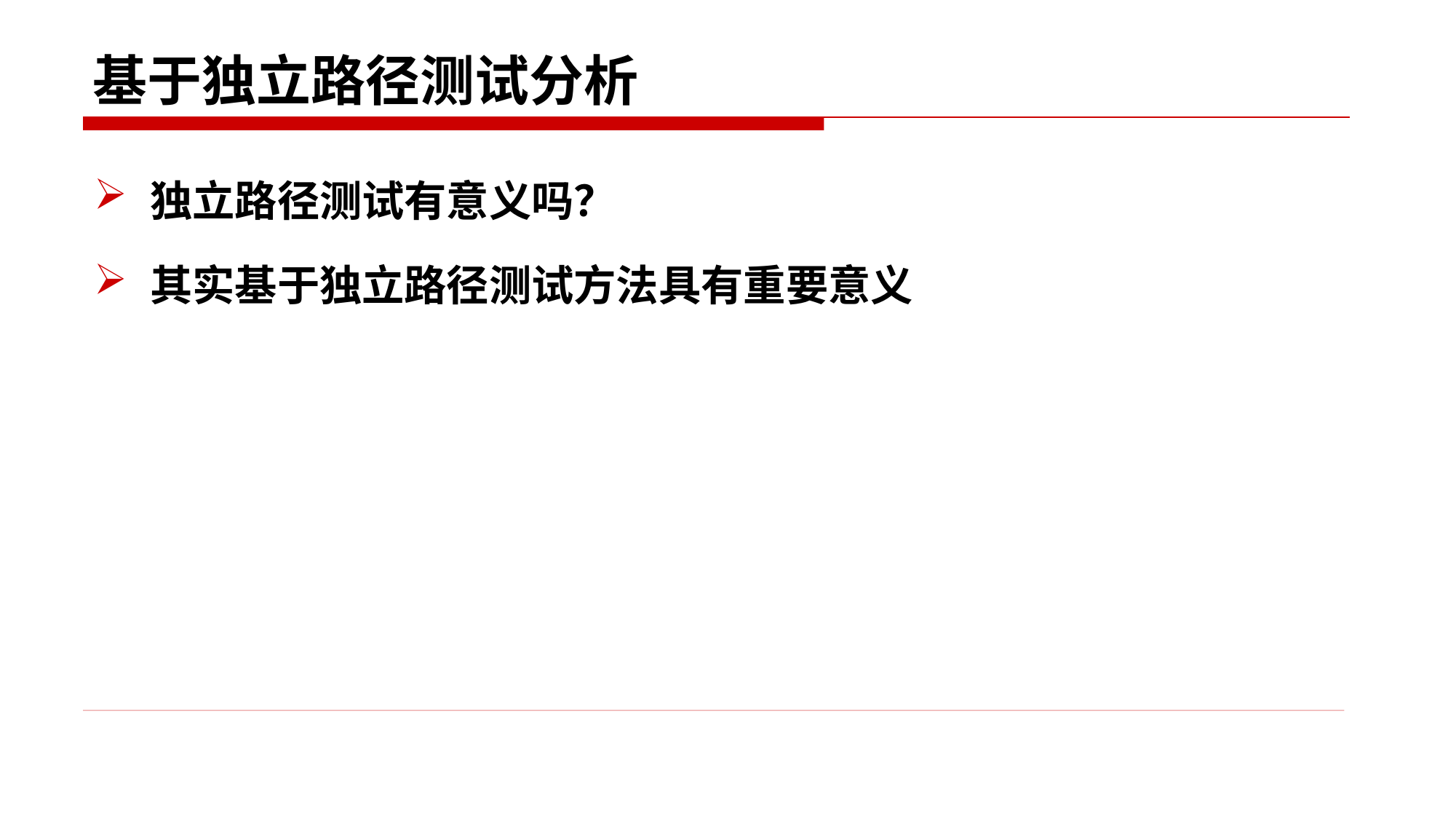

# 基于独立路径测试分析
独立路径测试有意义吗？
其实基于独立路径测试方法具有重要意义